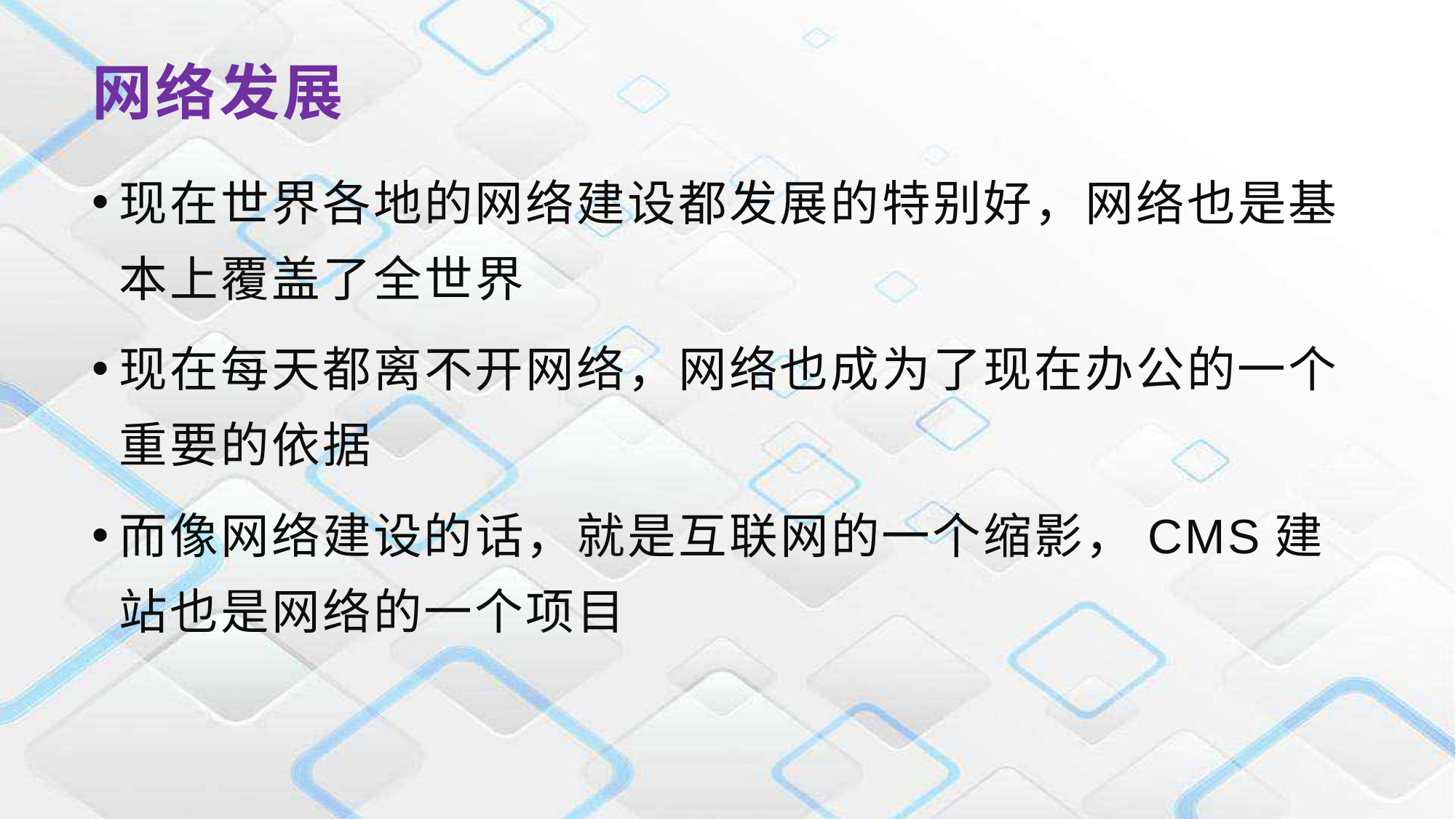

# 网络发展
现在世界各地的网络建设都发展的特别好，网络也是基本上覆盖了全世界
现在每天都离不开网络，网络也成为了现在办公的一个重要的依据
而像网络建设的话，就是互联网的一个缩影，CMS建站也是网络的一个项目